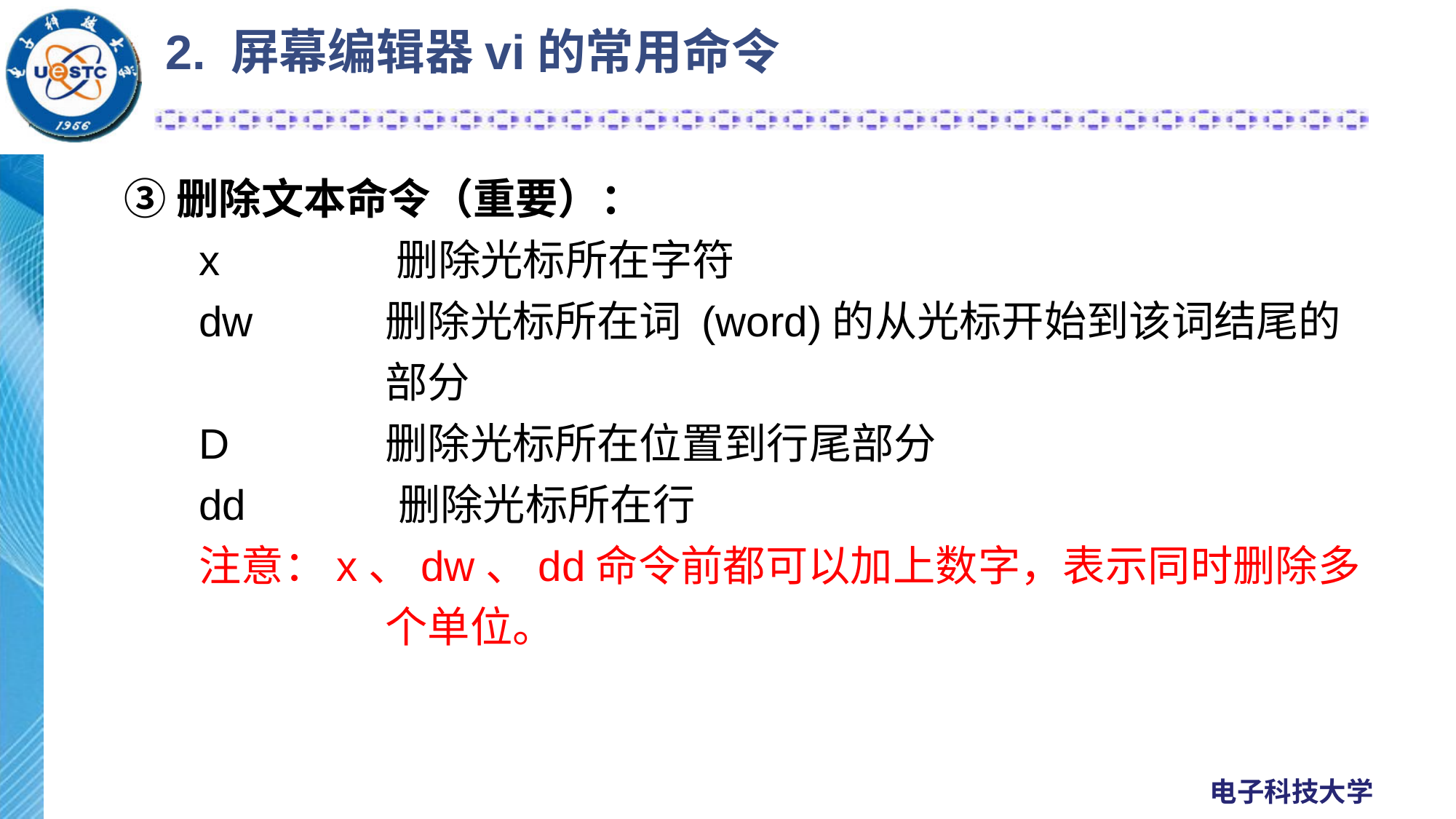

# 2. 屏幕编辑器vi的常用命令
③删除文本命令（重要）：
x              删除光标所在字符
dw         	删除光标所在词 (word)的从光标开始到该词结尾的部分
D           	删除光标所在位置到行尾部分
dd            删除光标所在行
注意：x、dw、dd命令前都可以加上数字，表示同时删除多个单位。